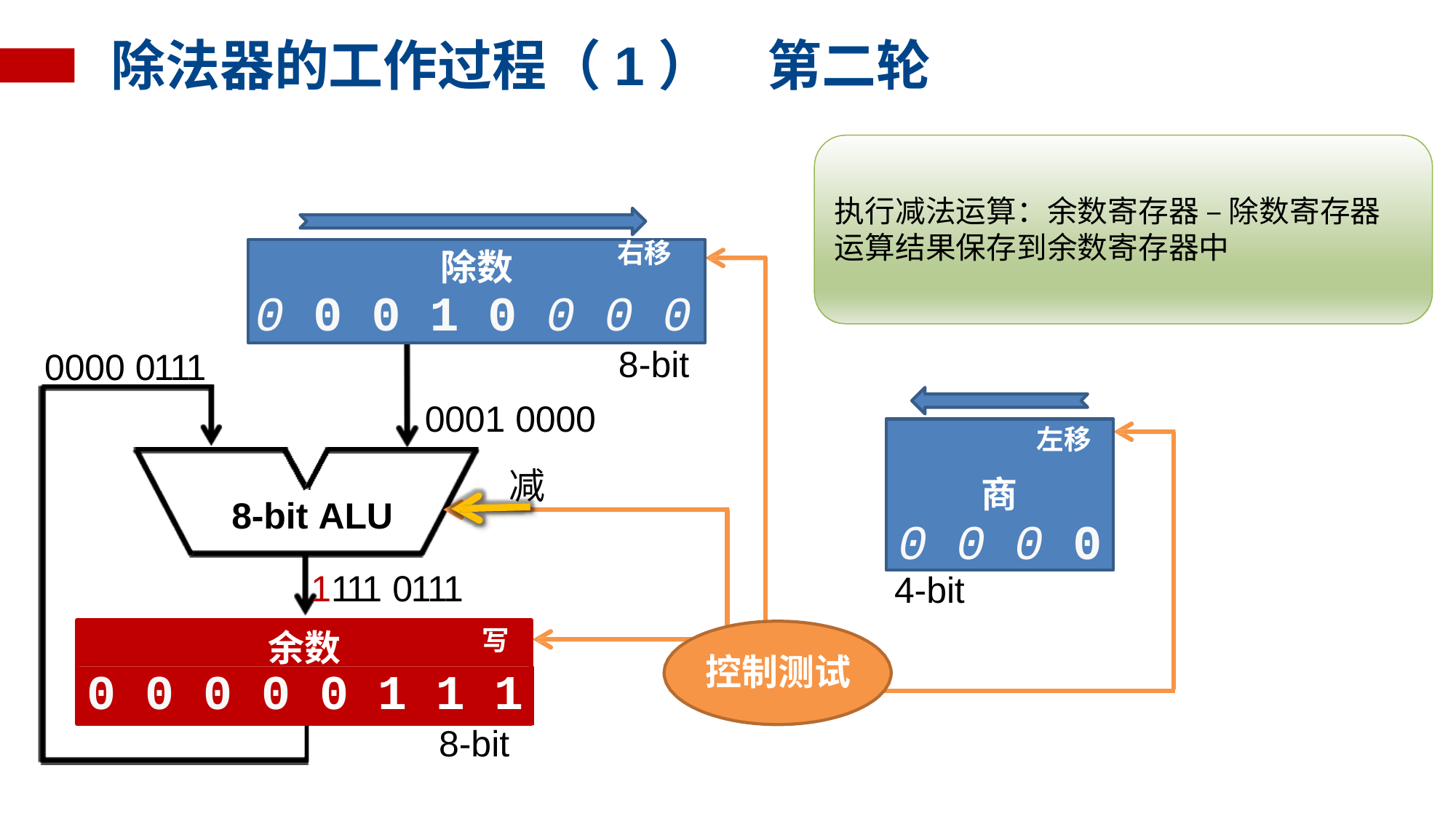

# 除法器的工作过程（1）	第二轮

执行减法运算：余数寄存器 – 除数寄存器 运算结果保存到余数寄存器中

右移

除数

0 0 0 1 0 0 0 0
8-bit

0000 0111

0001 0000

左移

减

商
8-bit ALU
1111 0111

0 0 0 0

4-bit

写
余数

控制测试
0 0 0 0 0 1 1 1

8-bit